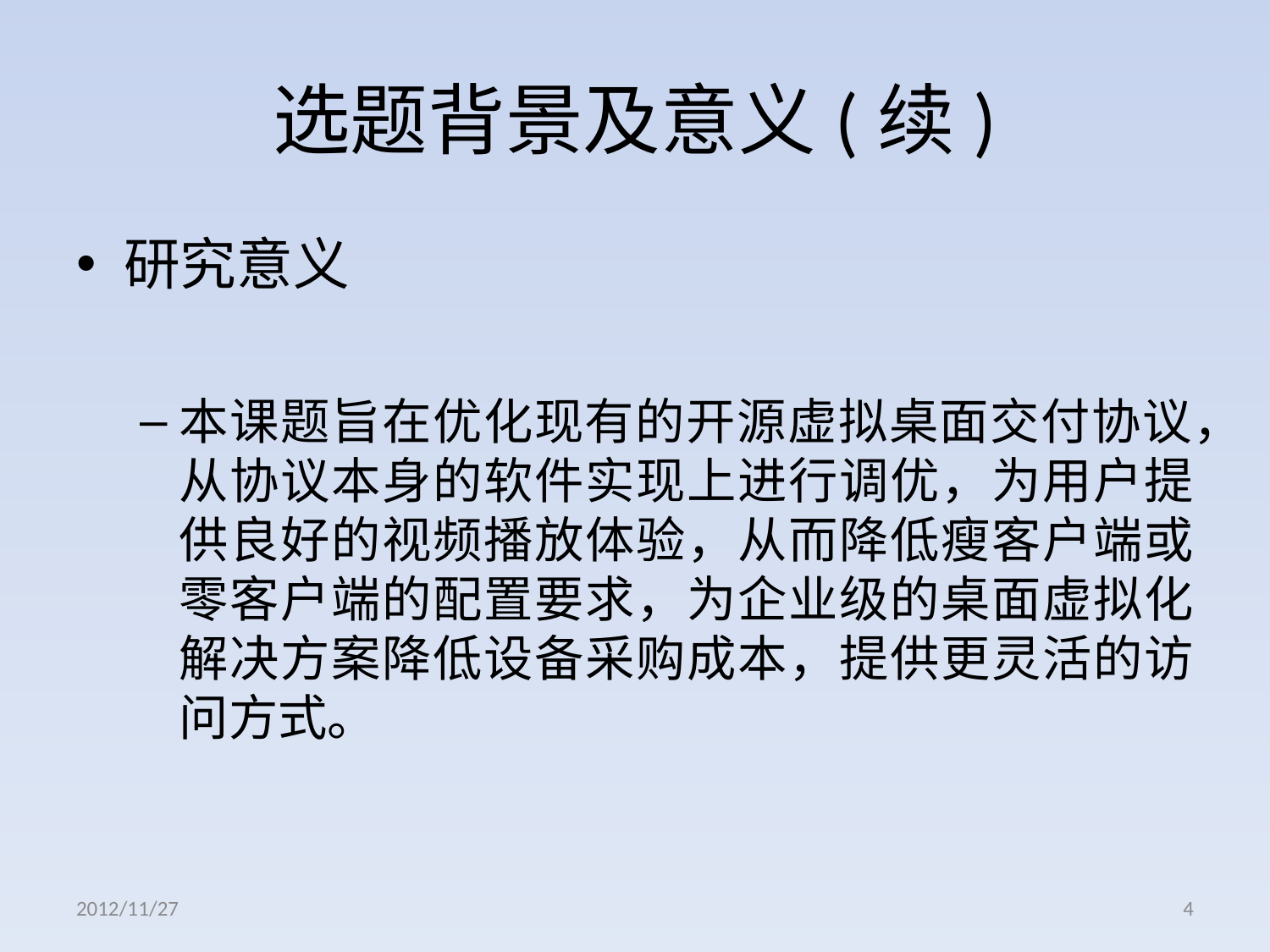

# 选题背景及意义(续)
研究意义

本课题旨在优化现有的开源虚拟桌面交付协议，从协议本身的软件实现上进行调优，为用户提供良好的视频播放体验，从而降低瘦客户端或零客户端的配置要求，为企业级的桌面虚拟化解决方案降低设备采购成本，提供更灵活的访问方式。
2012/11/27
4